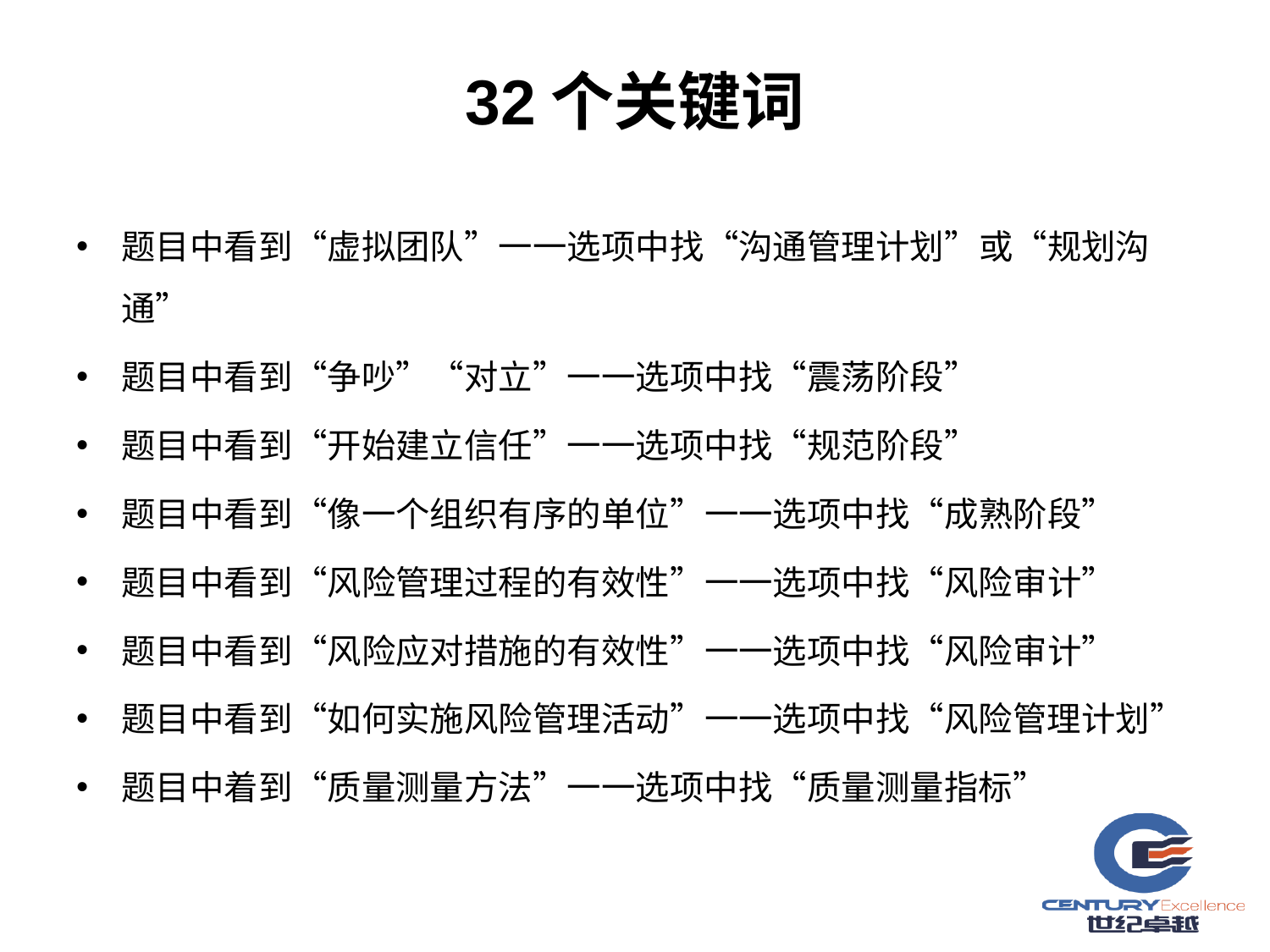

# 32个关键词
题目中看到“虚拟团队”一一选项中找“沟通管理计划”或“规划沟通”
题目中看到“争吵”“对立”一一选项中找“震荡阶段”
题目中看到“开始建立信任”一一选项中找“规范阶段”
题目中看到“像一个组织有序的单位”一一选项中找“成熟阶段”
题目中看到“风险管理过程的有效性”一一选项中找“风险审计”
题目中看到“风险应对措施的有效性”一一选项中找“风险审计”
题目中看到“如何实施风险管理活动”一一选项中找“风险管理计划”
题目中着到“质量测量方法”一一选项中找“质量测量指标”